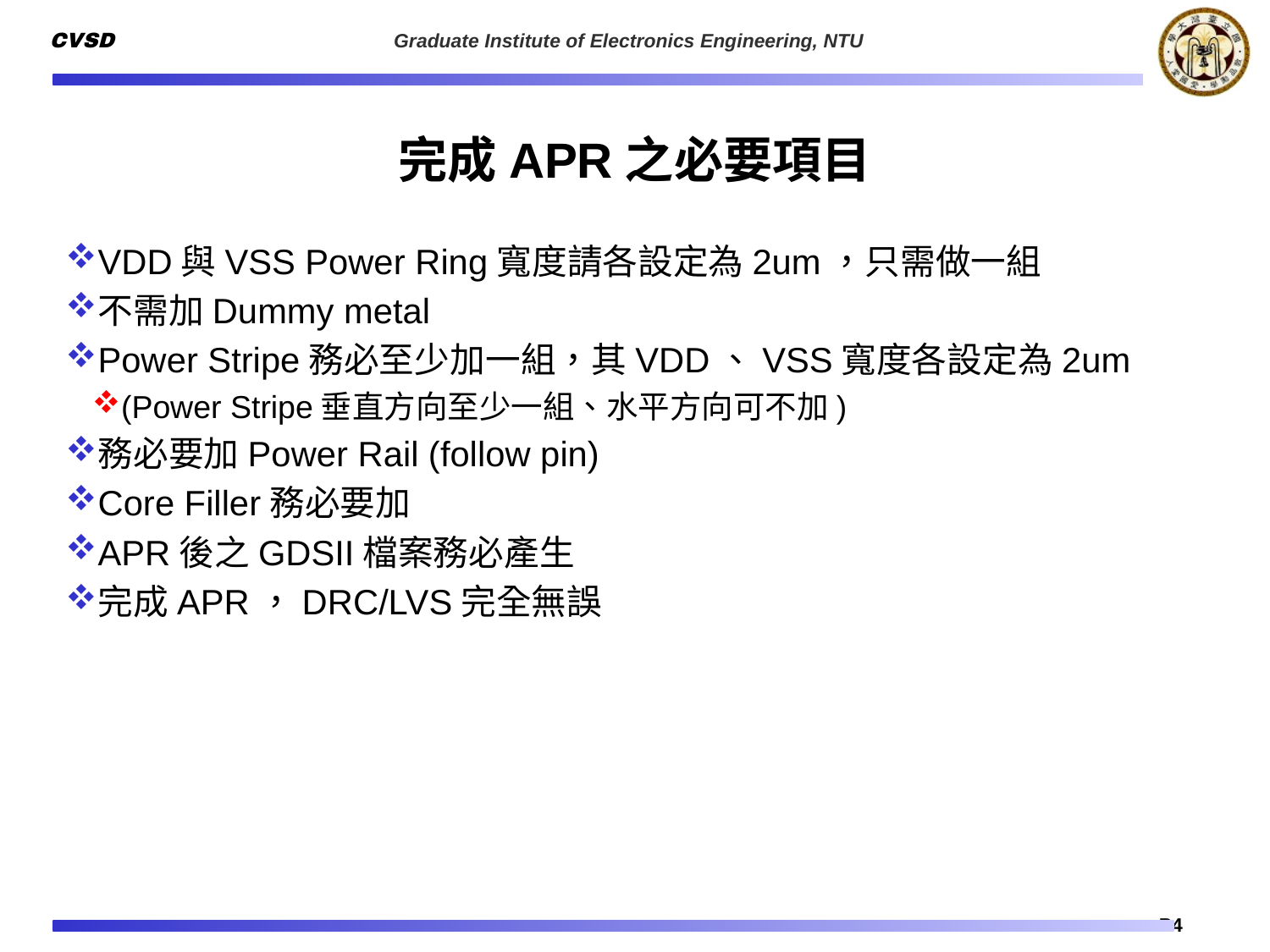

# 完成APR之必要項目
VDD與VSS Power Ring寬度請各設定為2um，只需做一組
不需加Dummy metal
Power Stripe務必至少加一組，其VDD、VSS寬度各設定為2um
(Power Stripe垂直方向至少一組、水平方向可不加)
務必要加Power Rail (follow pin)
Core Filler務必要加
APR後之GDSII檔案務必產生
完成APR，DRC/LVS完全無誤